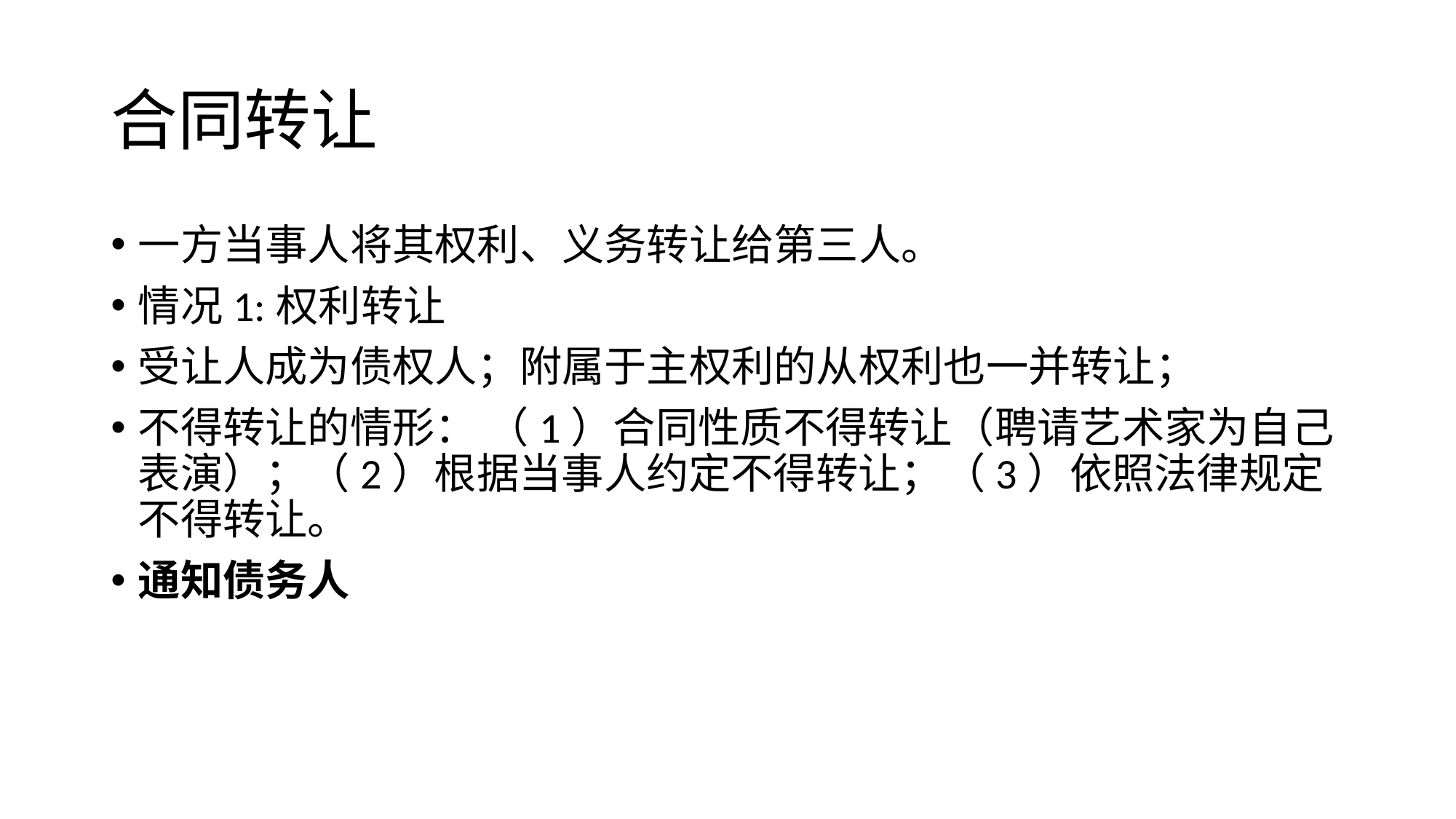

# 合同转让
一方当事人将其权利、义务转让给第三人。
情况1:权利转让
受让人成为债权人；附属于主权利的从权利也一并转让；
不得转让的情形： （1）合同性质不得转让（聘请艺术家为自己表演）；（2）根据当事人约定不得转让；（3）依照法律规定不得转让。
通知债务人